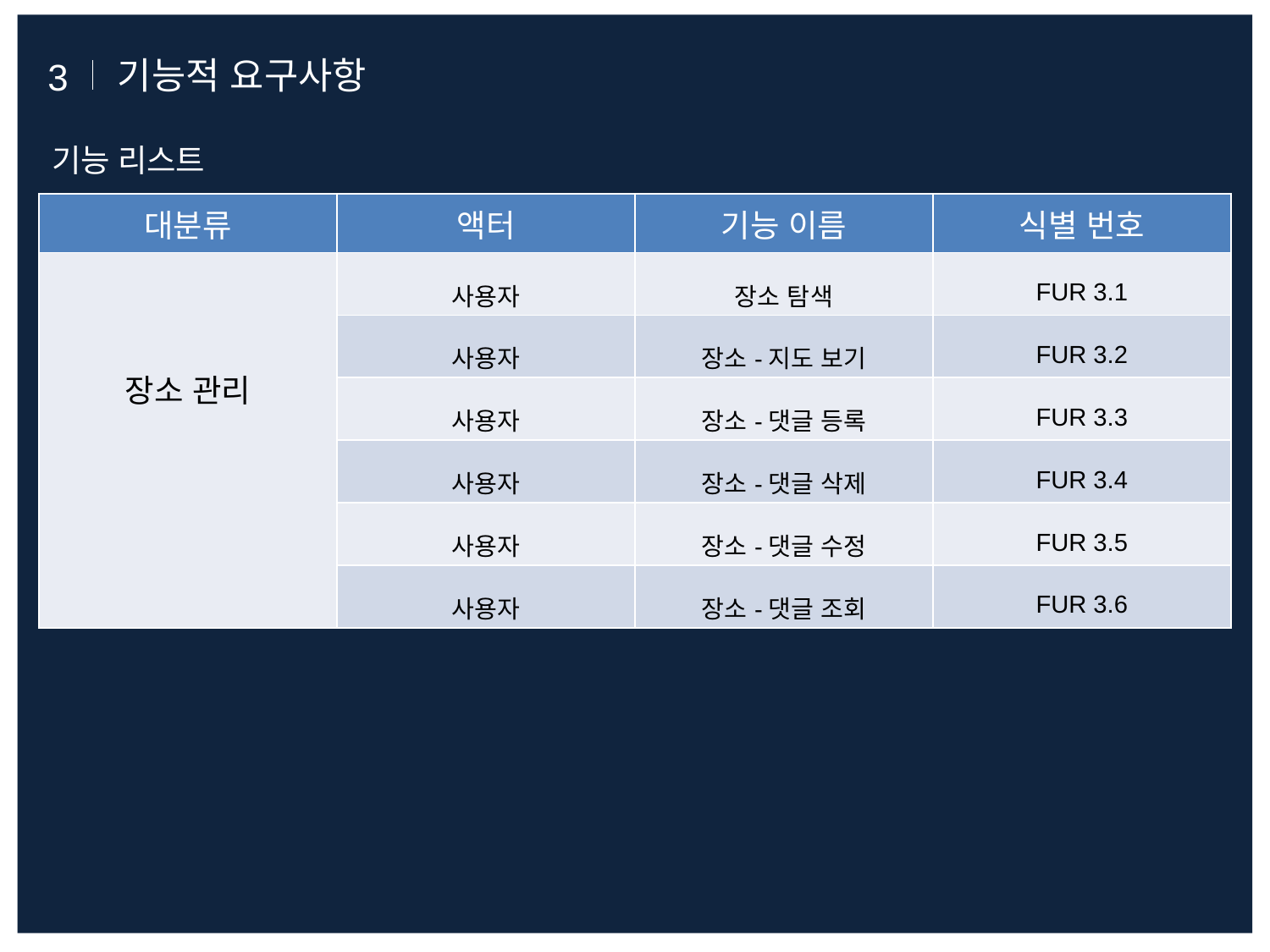

3
기능적 요구사항
기능 리스트
| 대분류 | 액터 | 기능 이름 | 식별 번호 |
| --- | --- | --- | --- |
| 장소 관리 | 사용자 | 장소 탐색 | FUR 3.1 |
|  | 사용자 | 장소-지도 보기 | FUR 3.2 |
|  | 사용자 | 장소-댓글 등록 | FUR 3.3 |
|  | 사용자 | 장소-댓글 삭제 | FUR 3.4 |
|  | 사용자 | 장소-댓글 수정 | FUR 3.5 |
|  | 사용자 | 장소-댓글 조회 | FUR 3.6 |